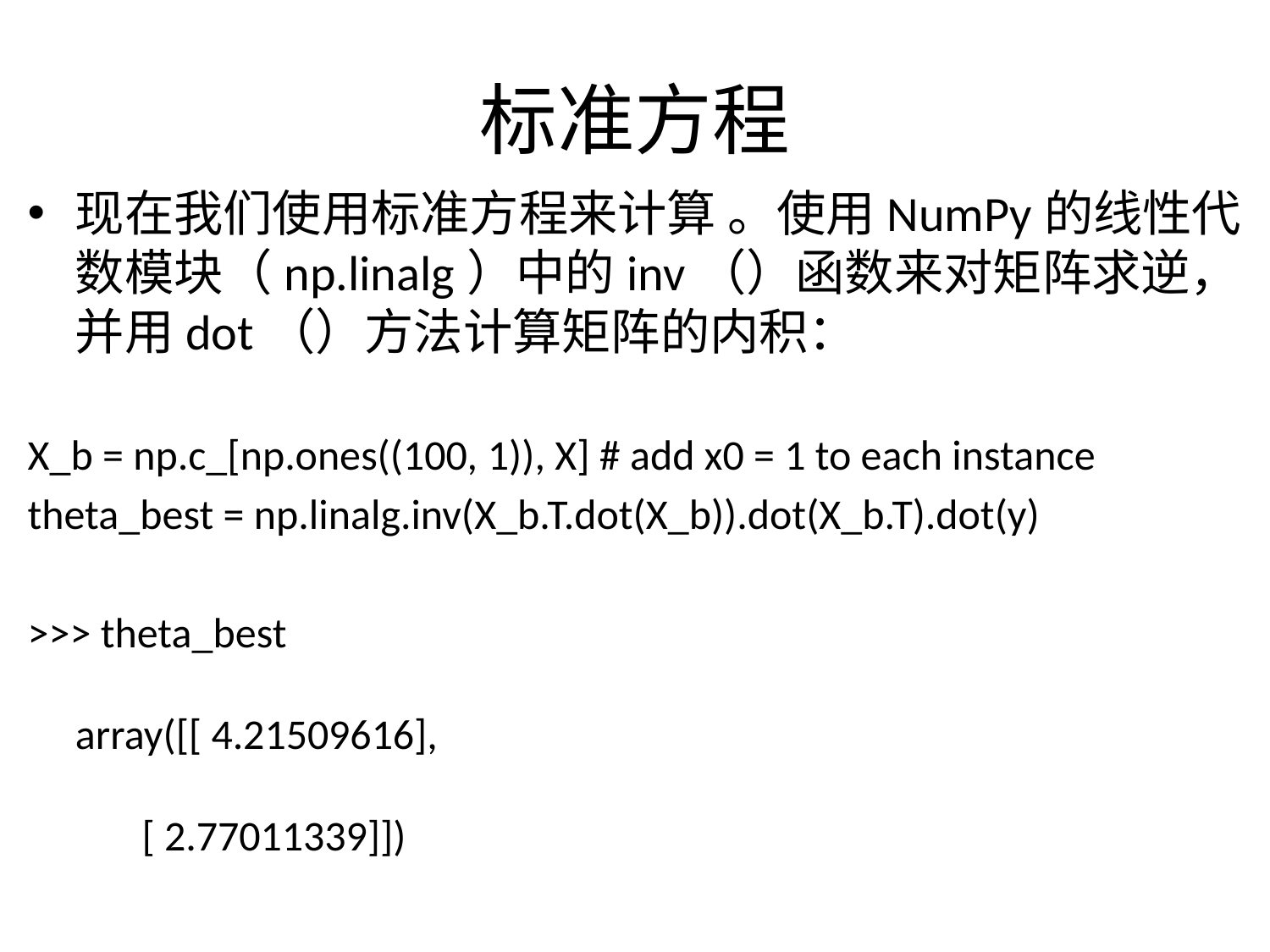

# 标准方程
现在我们使用标准方程来计算 。使用NumPy的线性代数模块（np.linalg）中的inv（）函数来对矩阵求逆，并用dot（）方法计算矩阵的内积：

X_b = np.c_[np.ones((100, 1)), X] # add x0 = 1 to each instance
theta_best = np.linalg.inv(X_b.T.dot(X_b)).dot(X_b.T).dot(y)

>>> theta_best
array([[ 4.21509616],
       [ 2.77011339]])